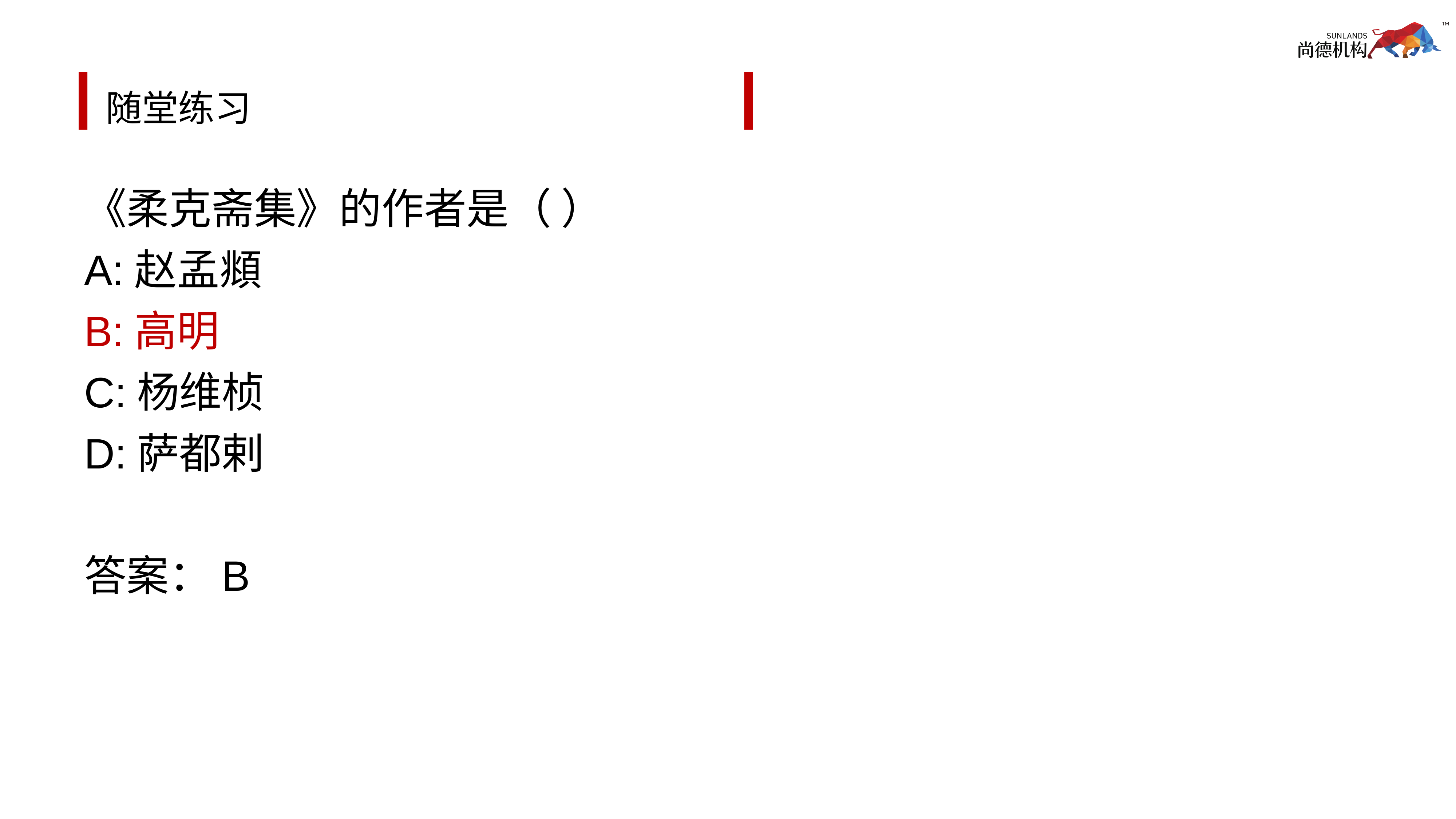

# 随堂练习
《柔克斋集》的作者是（ ）
A:赵孟頫
B:高明
C:杨维桢
D:萨都剌

答案：B